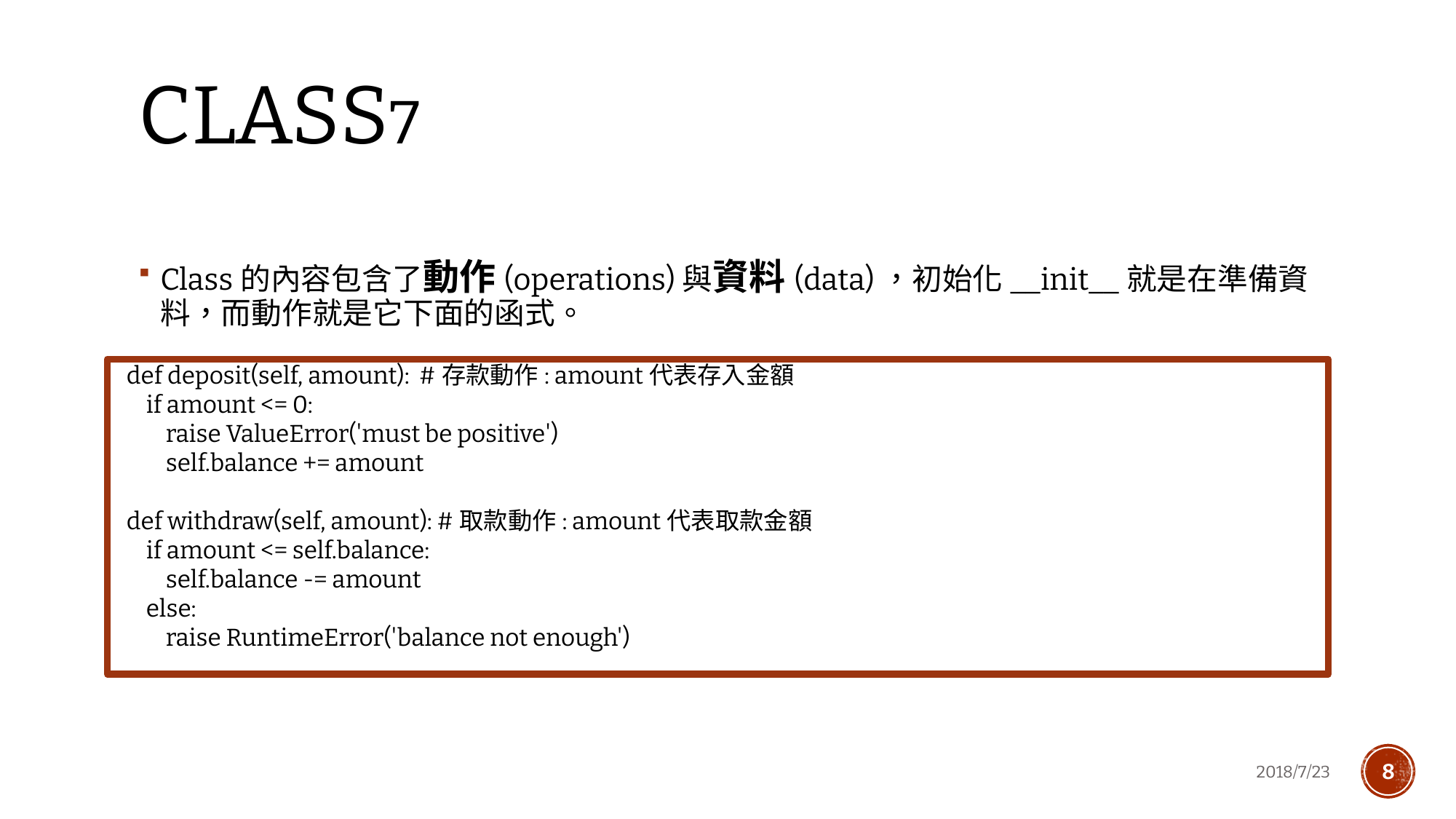

# Class7
Class的內容包含了動作(operations)與資料(data)，初始化__init__就是在準備資料，而動作就是它下面的函式。
def deposit(self, amount):  #存款動作: amount代表存入金額
    if amount <= 0:
        raise ValueError('must be positive')
        self.balance += amount

def withdraw(self, amount): #取款動作: amount代表取款金額
    if amount <= self.balance:
        self.balance -= amount
    else:
        raise RuntimeError('balance not enough')

2018/7/23
8